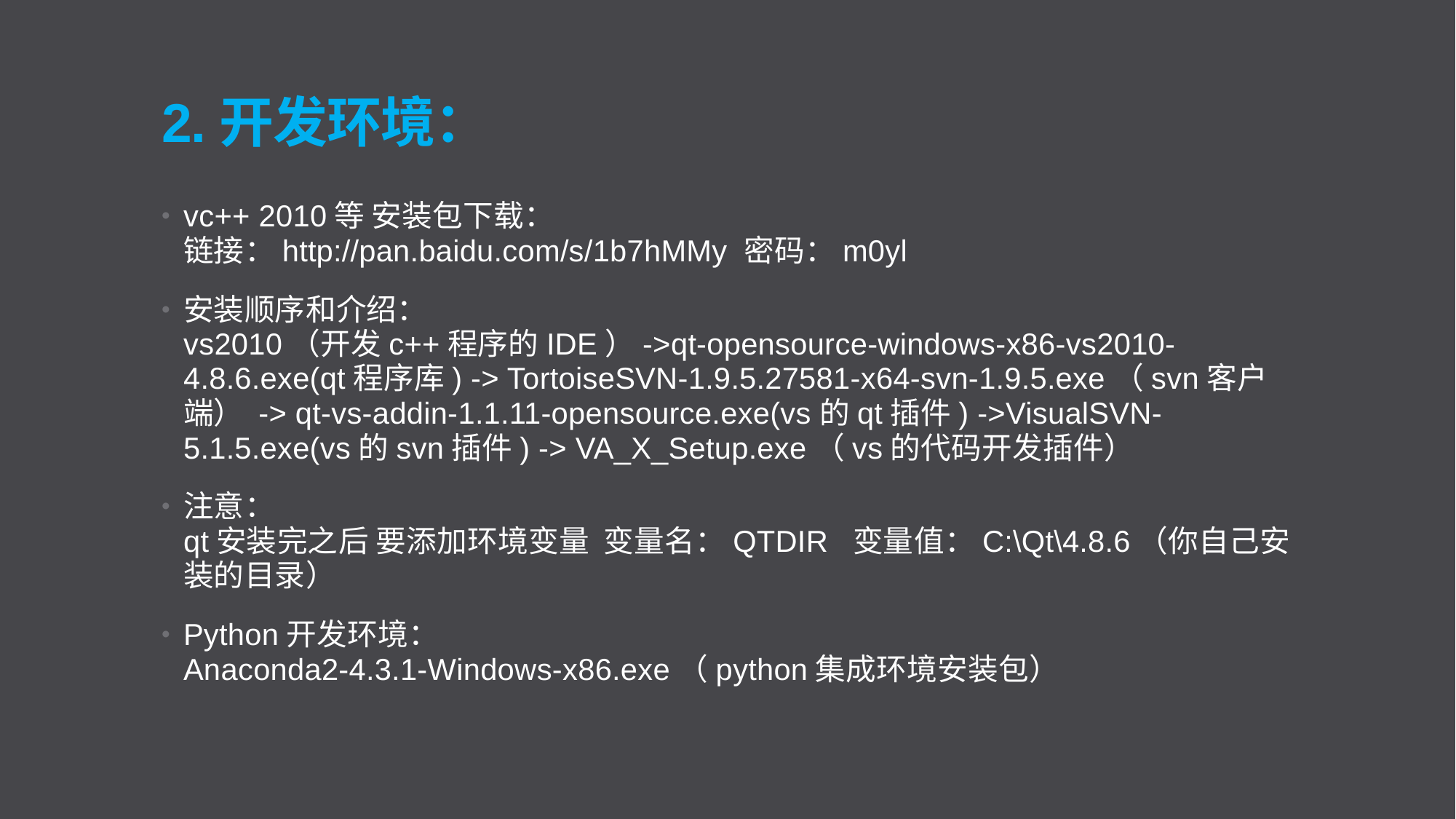

# 2.开发环境：
vc++ 2010等 安装包下载：
链接：http://pan.baidu.com/s/1b7hMMy 密码：m0yl
安装顺序和介绍：
vs2010（开发c++程序的IDE）->qt-opensource-windows-x86-vs2010-4.8.6.exe(qt程序库) -> TortoiseSVN-1.9.5.27581-x64-svn-1.9.5.exe（svn客户端） -> qt-vs-addin-1.1.11-opensource.exe(vs的qt插件) ->VisualSVN-5.1.5.exe(vs的svn插件) -> VA_X_Setup.exe（vs的代码开发插件）
注意：
qt安装完之后 要添加环境变量  变量名：QTDIR  变量值：C:\Qt\4.8.6（你自己安装的目录）
Python开发环境：
Anaconda2-4.3.1-Windows-x86.exe（python集成环境安装包）